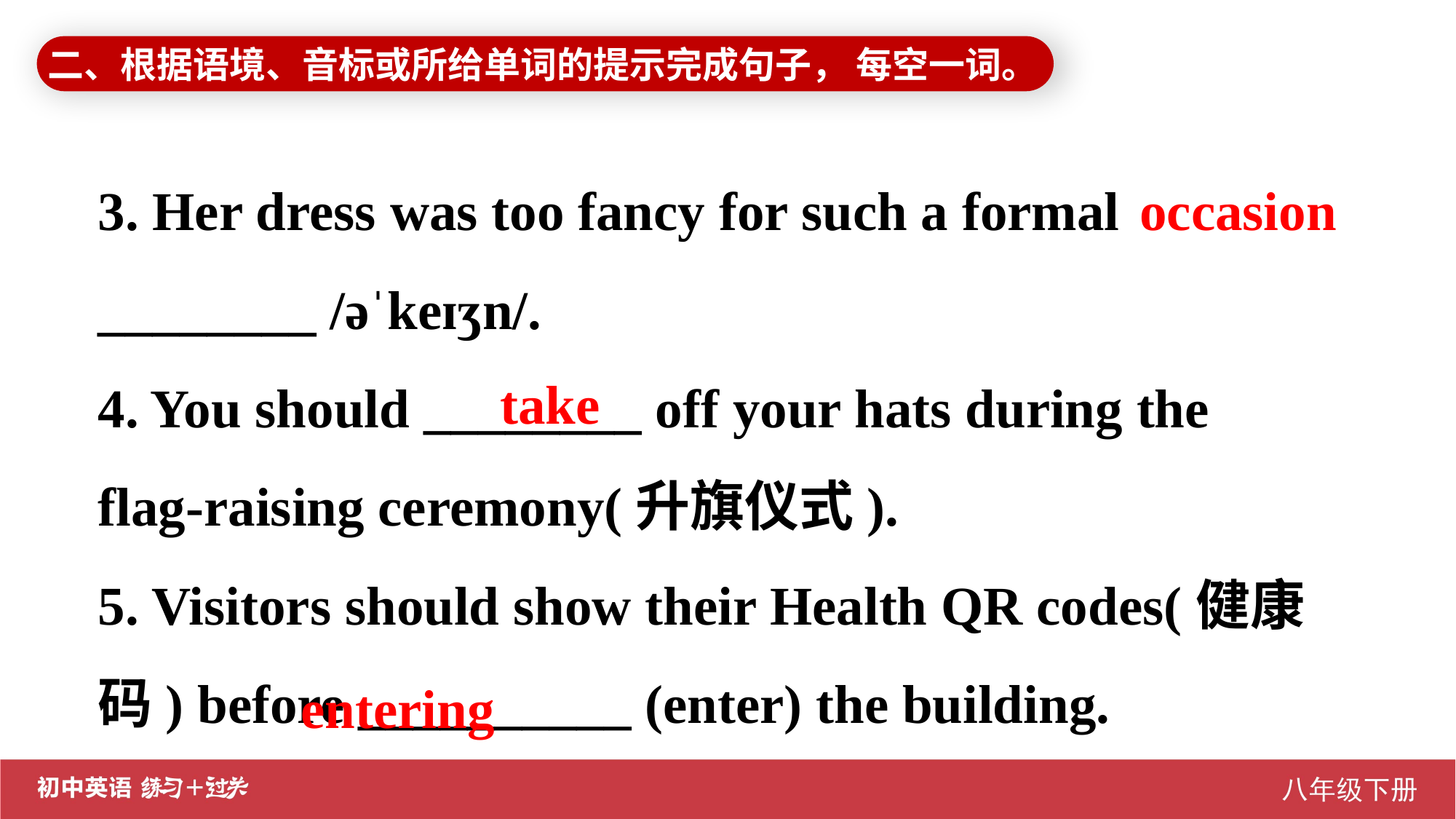

二、根据语境、音标或所给单词的提示完成句子， 每空一词。
3. Her dress was too fancy for such a formal ________ /əˈkeɪʒn/.
4. You should ________ off your hats during the    flag-raising ceremony(升旗仪式).
5. Visitors should show their Health QR codes(健康码) before __________ (enter) the building.
occasion
 take
 entering